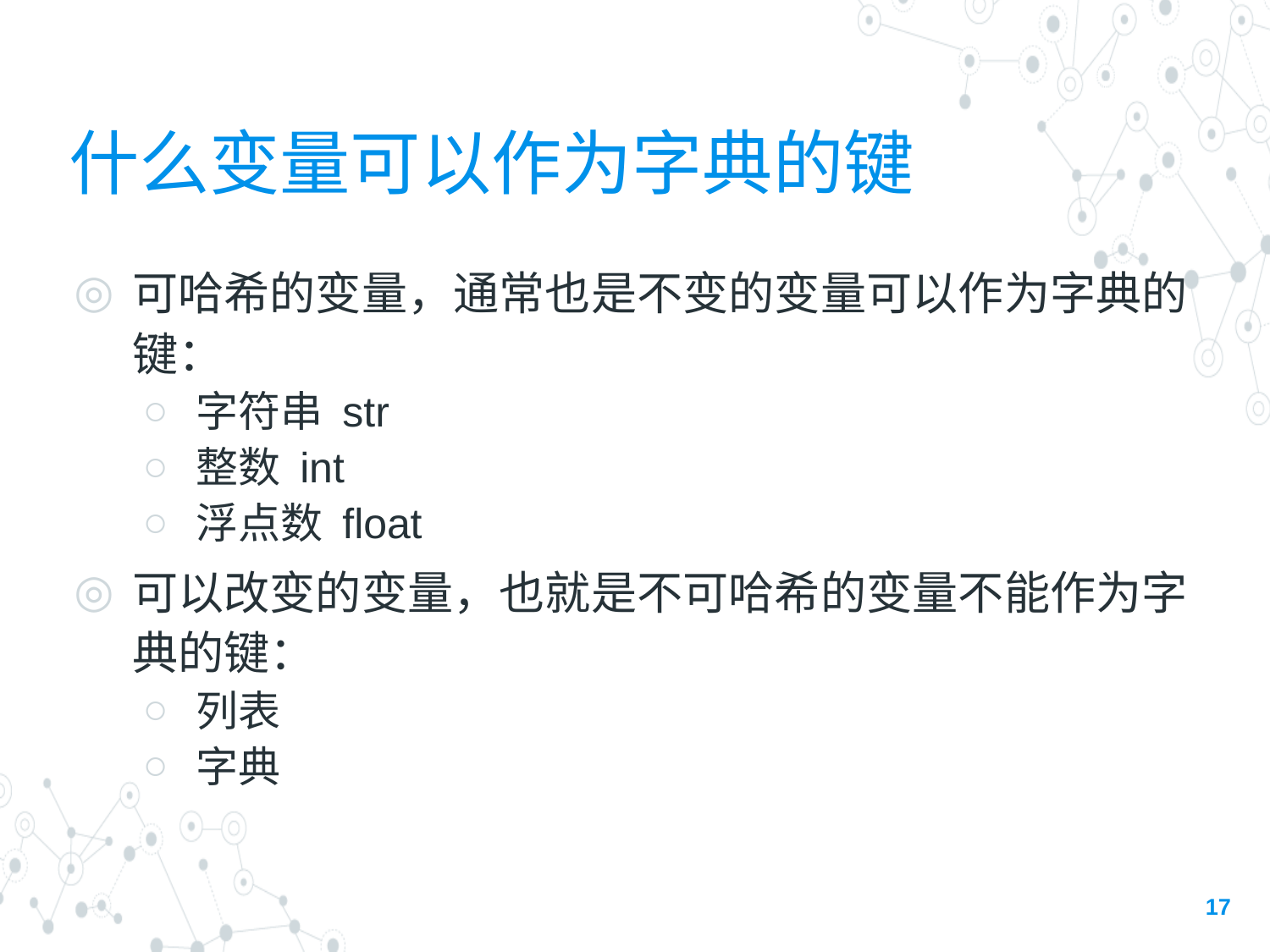

# 什么变量可以作为字典的键
可哈希的变量，通常也是不变的变量可以作为字典的键：
字符串 str
整数 int
浮点数 float
可以改变的变量，也就是不可哈希的变量不能作为字典的键：
列表
字典
17